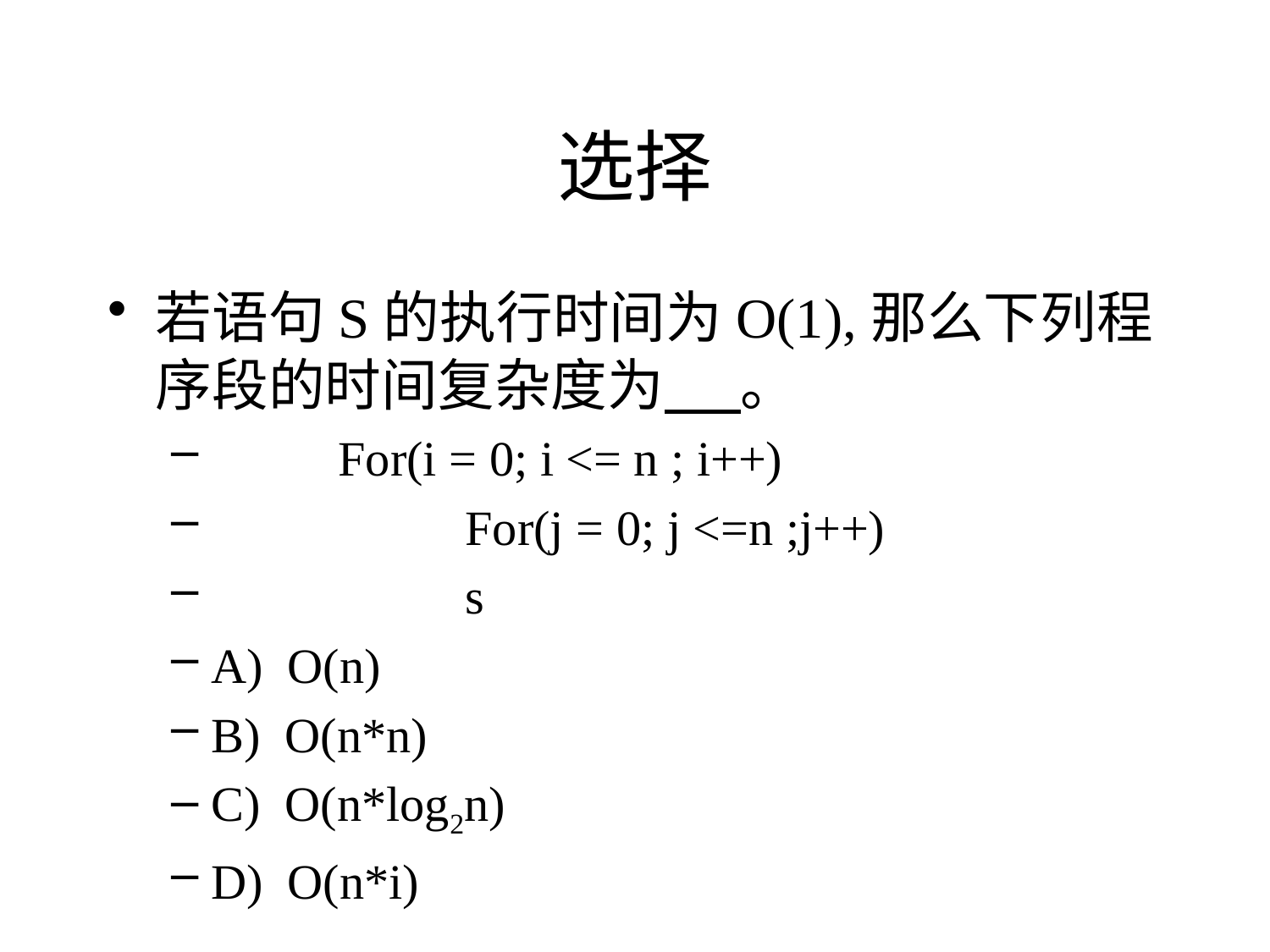

# 选择
若语句S的执行时间为O(1),那么下列程序段的时间复杂度为      。
	For(i = 0; i <= n ; i++)
		For(j = 0; j <=n ;j++)
		s
A)  O(n)
B)  O(n*n)
C)  O(n*log2n)
D)  O(n*i)